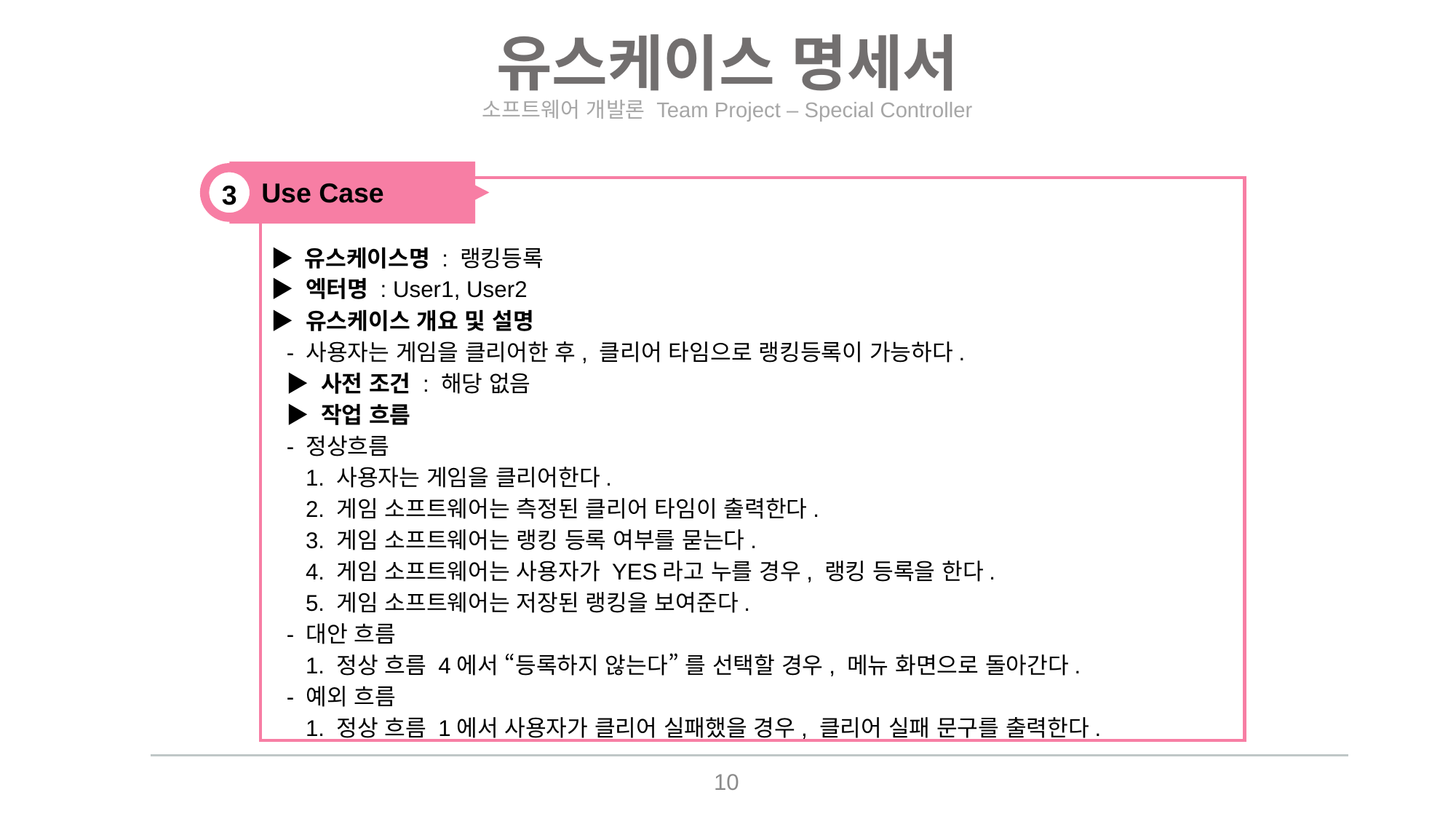

유스케이스 명세서
소프트웨어 개발론 Team Project – Special Controller

1
Use Case
3

Use Case #3

▶ 유스케이스명 : 랭킹등록
▶ 엑터명 : User1, User2
▶ 유스케이스 개요 및 설명
- 사용자는 게임을 클리어한 후, 클리어 타임으로 랭킹등록이 가능하다.
▶ 사전 조건 : 해당 없음
▶ 작업 흐름
- 정상흐름
   1. 사용자는 게임을 클리어한다.
   2. 게임 소프트웨어는 측정된 클리어 타임이 출력한다.
   3. 게임 소프트웨어는 랭킹 등록 여부를 묻는다.
   4. 게임 소프트웨어는 사용자가 YES라고 누를 경우, 랭킹 등록을 한다.
   5. 게임 소프트웨어는 저장된 랭킹을 보여준다.
- 대안 흐름
   1. 정상 흐름 4에서 “등록하지 않는다” 를 선택할 경우, 메뉴 화면으로 돌아간다.
- 예외 흐름
   1. 정상 흐름 1에서 사용자가 클리어 실패했을 경우, 클리어 실패 문구를 출력한다.
10